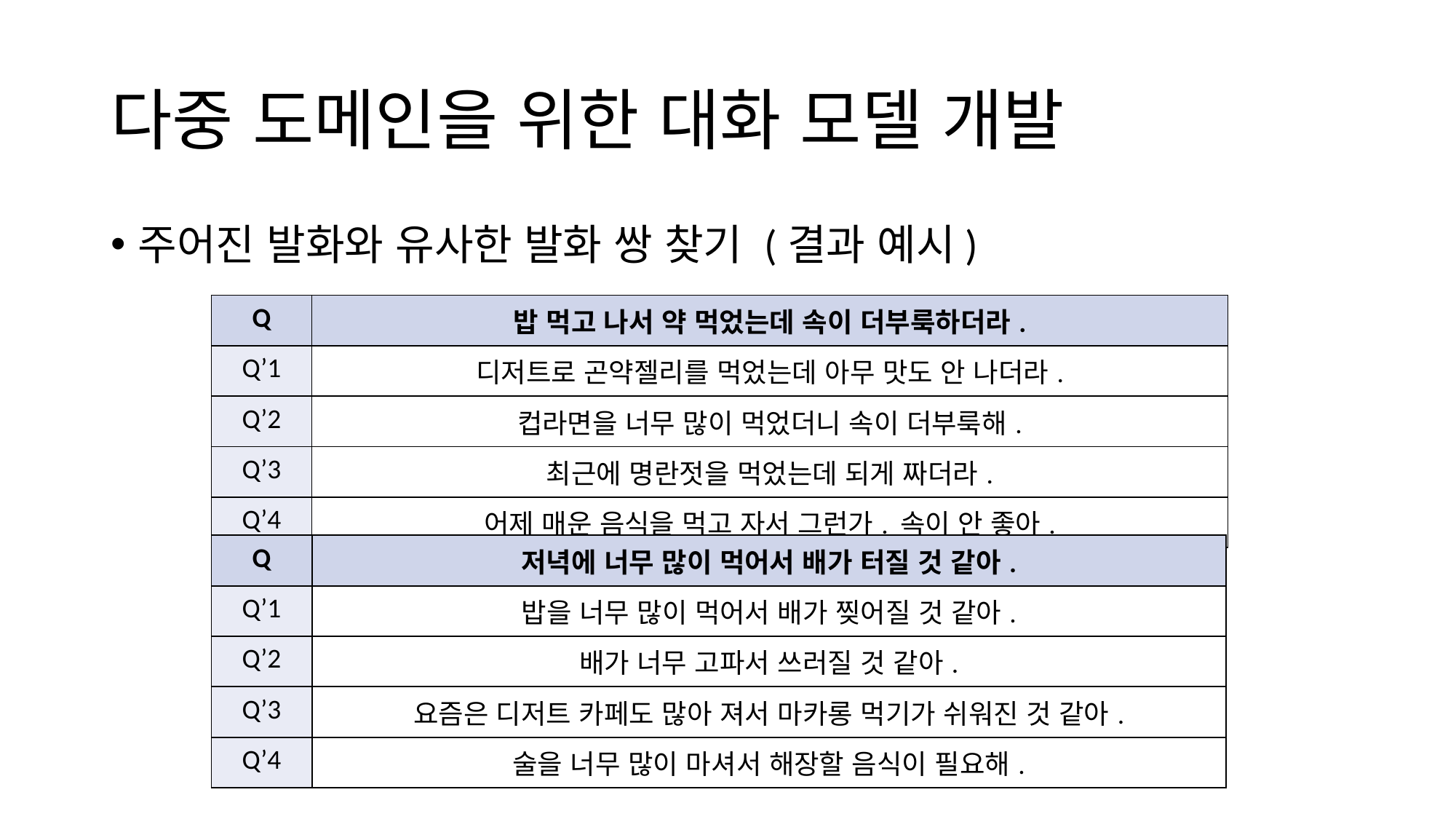

# 다중 도메인을 위한 대화 모델 개발
주어진 발화와 유사한 발화 쌍 찾기 (결과 예시)

| Q | 밥 먹고 나서 약 먹었는데 속이 더부룩하더라. |
| --- | --- |
| Q’1 | 디저트로 곤약젤리를 먹었는데 아무 맛도 안 나더라. |
| Q’2 | 컵라면을 너무 많이 먹었더니 속이 더부룩해. |
| Q’3 | 최근에 명란젓을 먹었는데 되게 짜더라. |
| Q’4 | 어제 매운 음식을 먹고 자서 그런가. 속이 안 좋아. |
| Q | 저녁에 너무 많이 먹어서 배가 터질 것 같아. |
| --- | --- |
| Q’1 | 밥을 너무 많이 먹어서 배가 찢어질 것 같아. |
| Q’2 | 배가 너무 고파서 쓰러질 것 같아. |
| Q’3 | 요즘은 디저트 카페도 많아 져서 마카롱 먹기가 쉬워진 것 같아. |
| Q’4 | 술을 너무 많이 마셔서 해장할 음식이 필요해. |